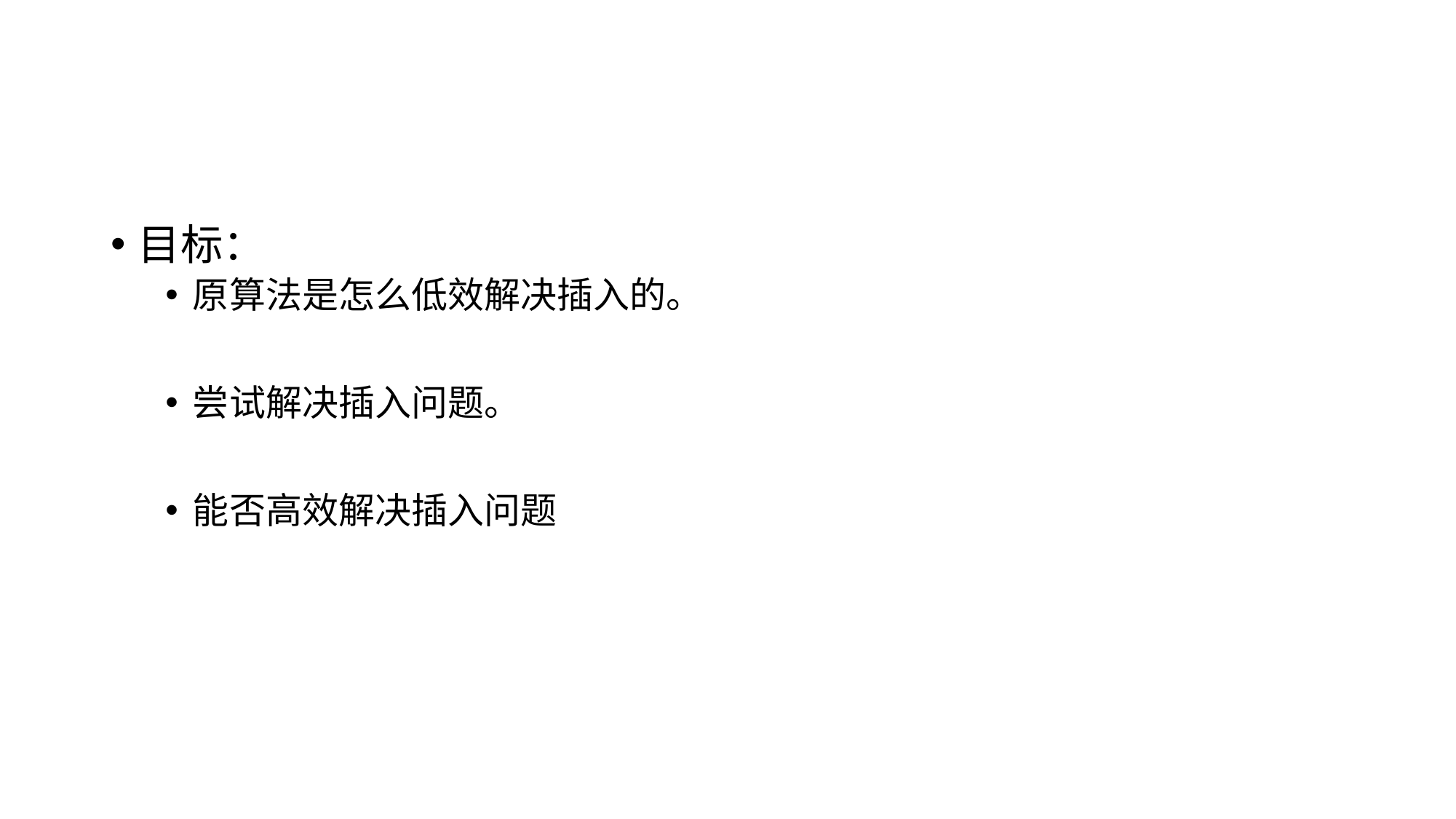

#
目标：
原算法是怎么低效解决插入的。

尝试解决插入问题。

能否高效解决插入问题